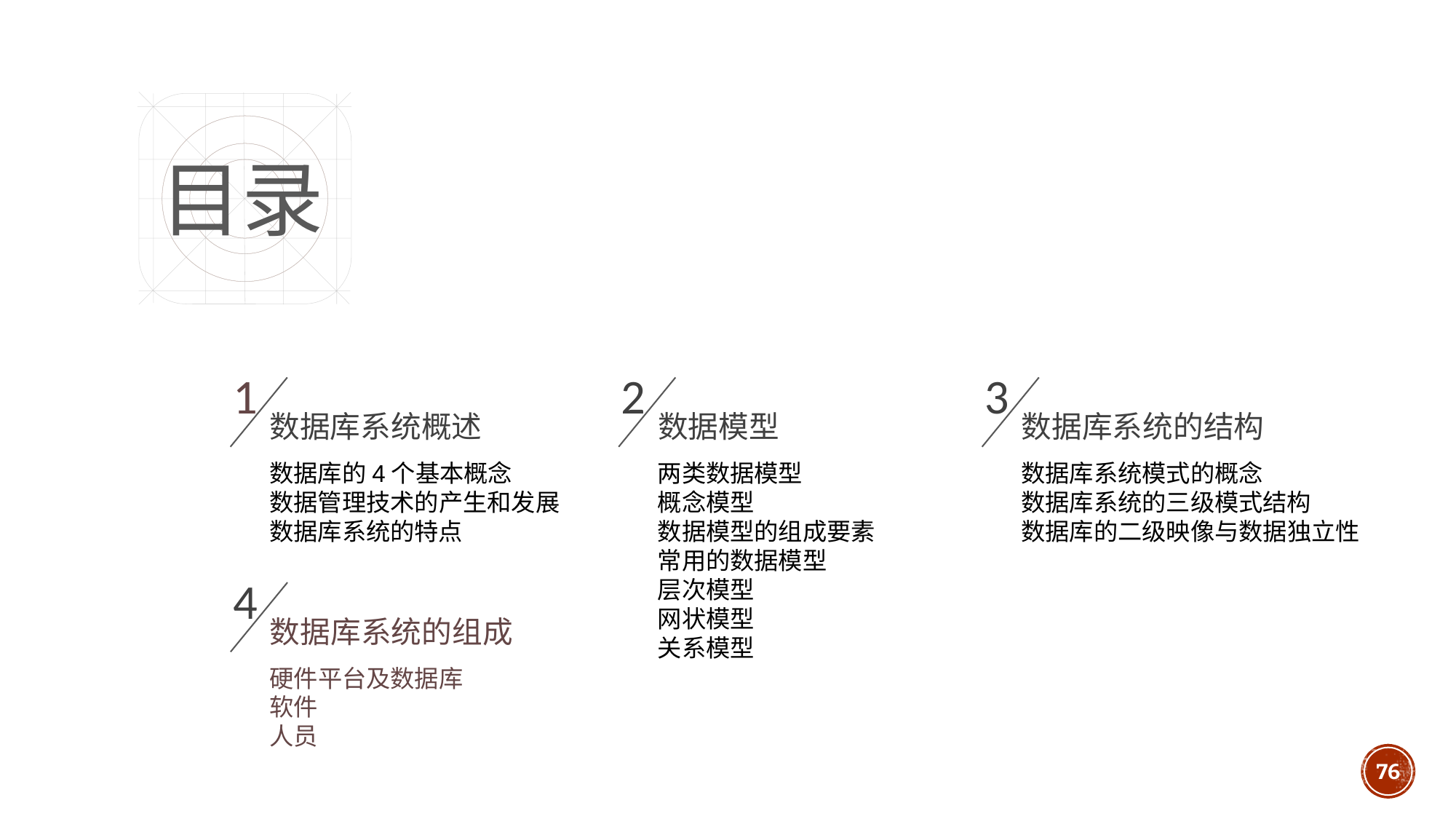

目录
1
2
3
数据库系统概述
数据模型
数据库系统的结构
数据库的4个基本概念
数据管理技术的产生和发展
数据库系统的特点
两类数据模型
概念模型
数据模型的组成要素
常用的数据模型
层次模型
网状模型
关系模型
数据库系统模式的概念
数据库系统的三级模式结构
数据库的二级映像与数据独立性
4
数据库系统的组成
硬件平台及数据库
软件
人员
76